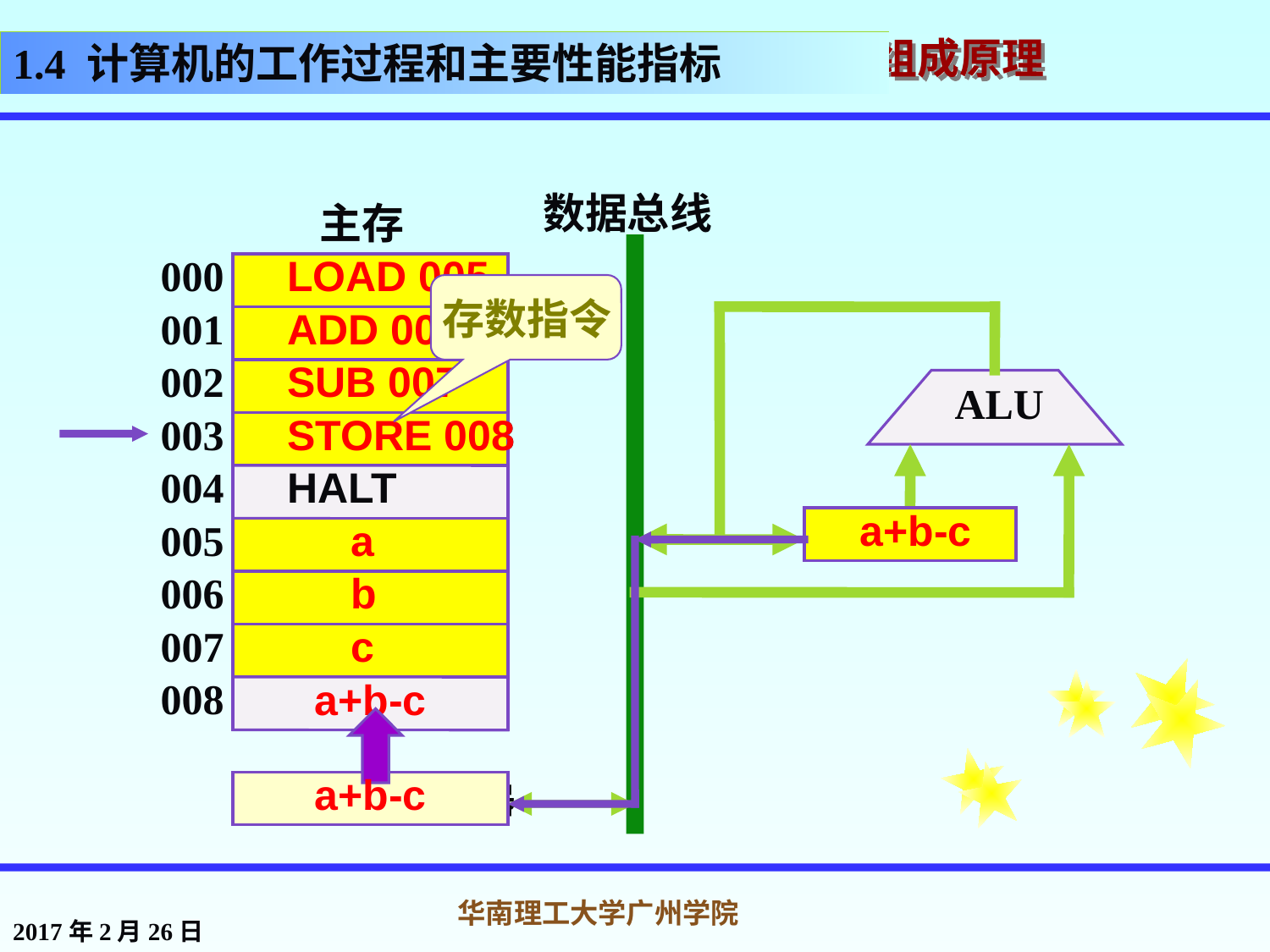

1.4 计算机的工作过程和主要性能指标
数据总线

ALU

累加器

存储器数据寄存器

主存
000
LOAD 005

001
ADD 006

002
SUB 007

003
STORE 008

004
HALT

005
a

006
b

007
c

008

LOAD 005

ADD 006

a+b
a

b

b

SUB 007

a+b-c

c

c

存数指令
STORE 008

a+b-c

a+b-c

a+b-c

2017年2月26日